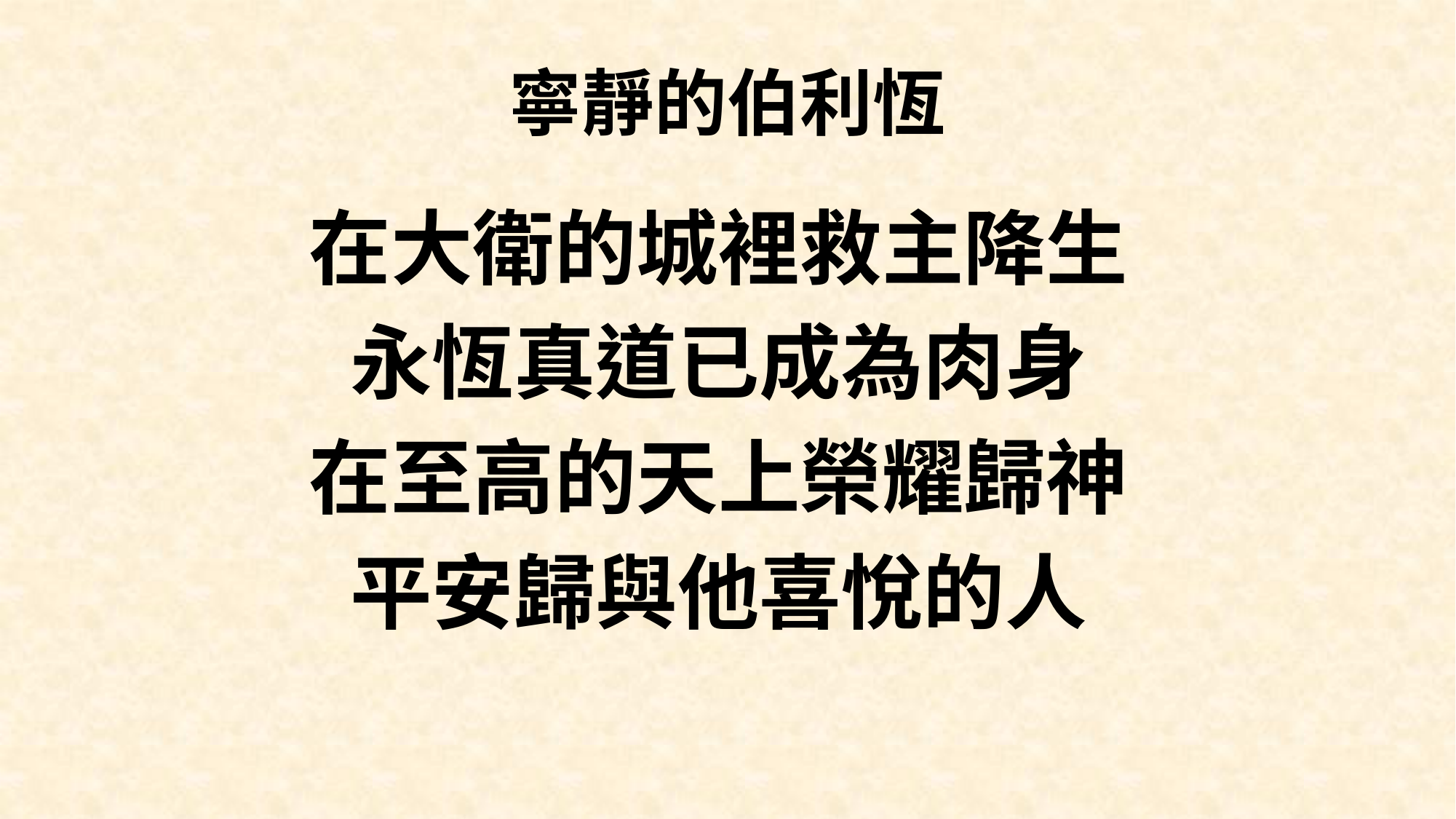

# 寧靜的伯利恆
在大衛的城裡救主降生
永恆真道已成為肉身
在至高的天上榮耀歸神
平安歸與他喜悅的人